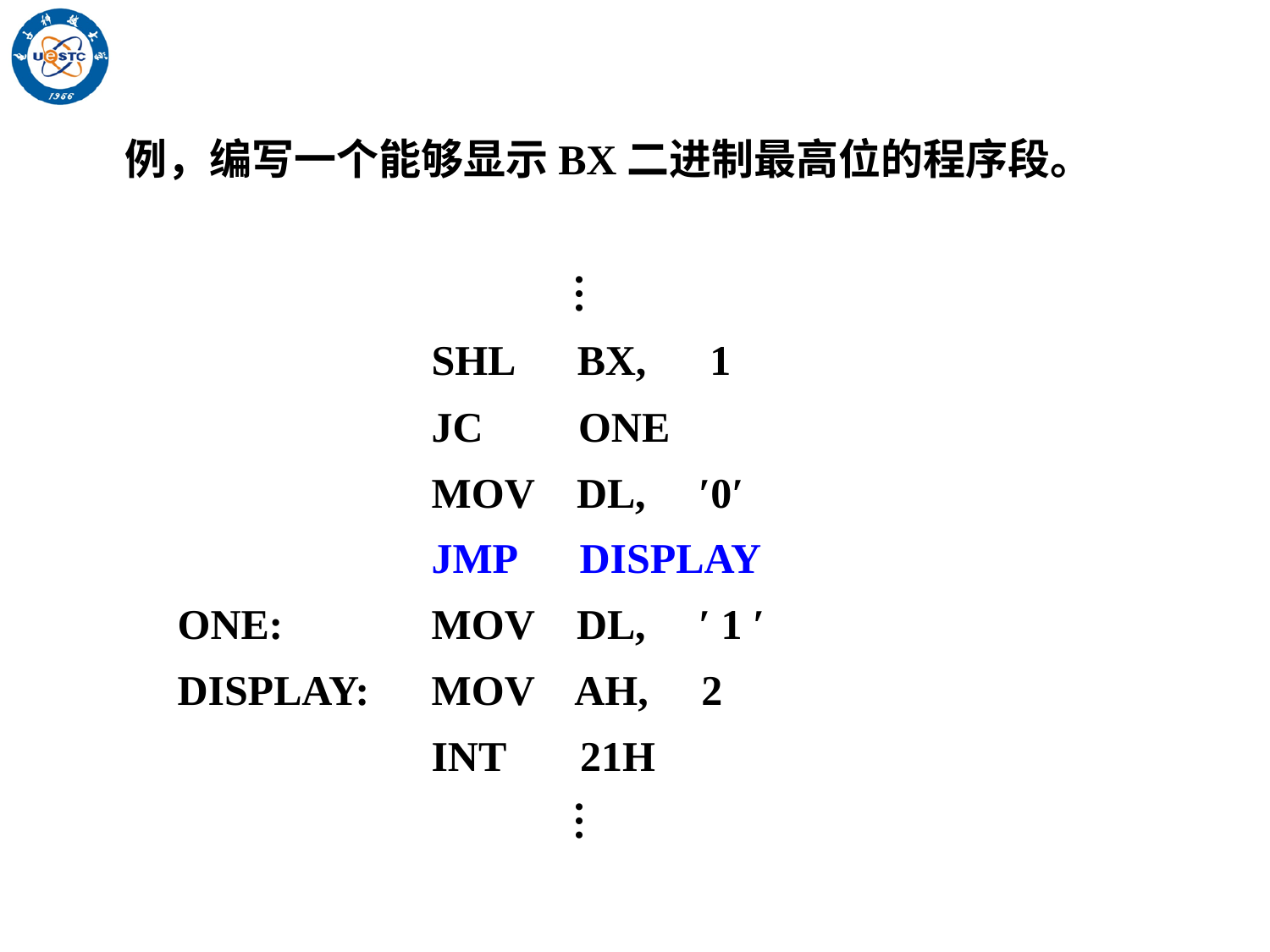

例，编写一个能够显示BX二进制最高位的程序段。
			︙
		SHL      BX,      1
		JC         ONE
		MOV    DL,     ′0′
		JMP      DISPLAY
ONE:		MOV    DL,     ′ 1 ′
DISPLAY:   	MOV    AH,     2
		INT       21H
			︙